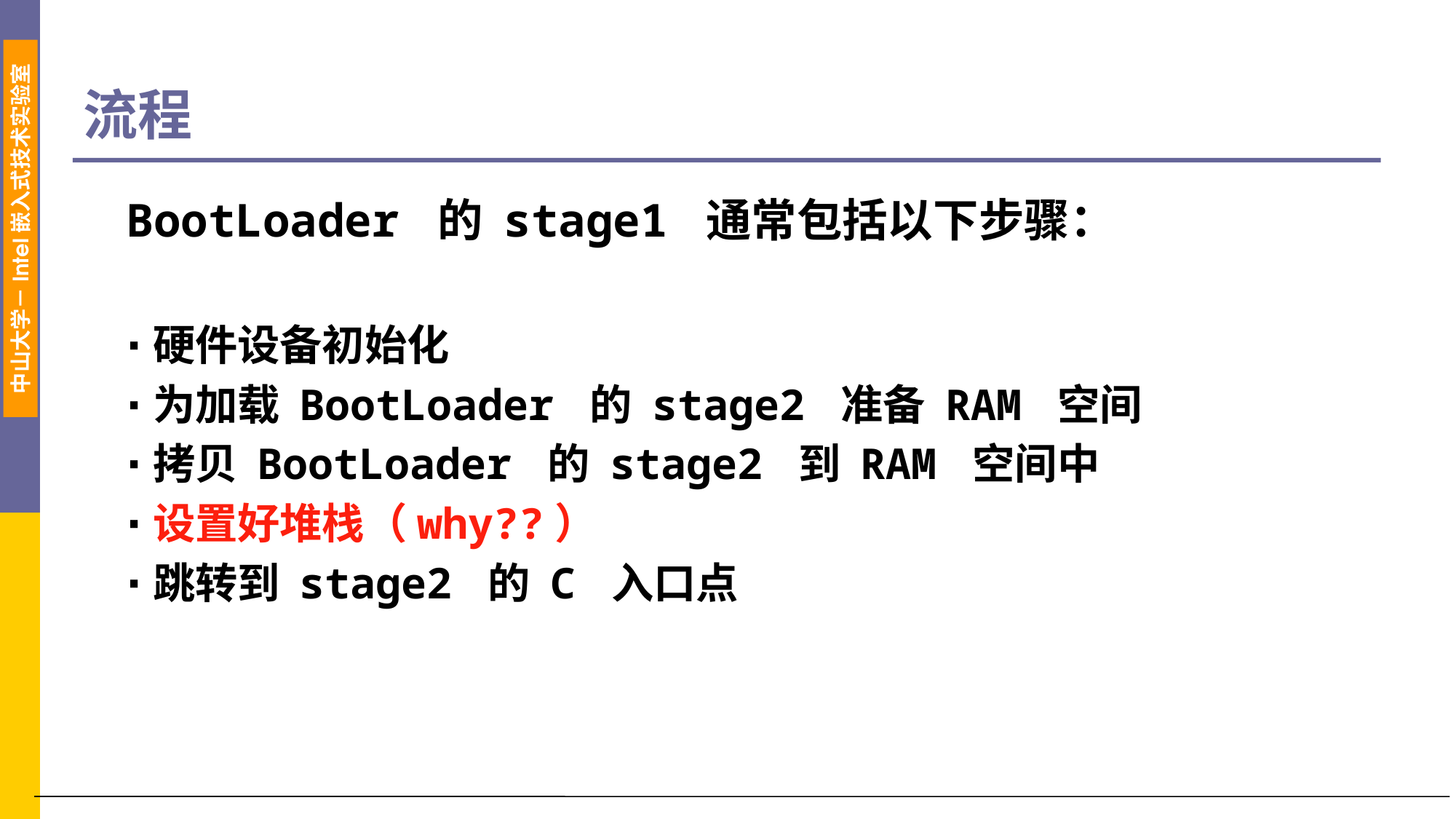

# 流程
	BootLoader 的 stage1 通常包括以下步骤：

	·硬件设备初始化
	·为加载 BootLoader 的 stage2 准备 RAM 空间
	·拷贝 BootLoader 的 stage2 到 RAM 空间中
	·设置好堆栈（why??）
	·跳转到 stage2 的 C 入口点